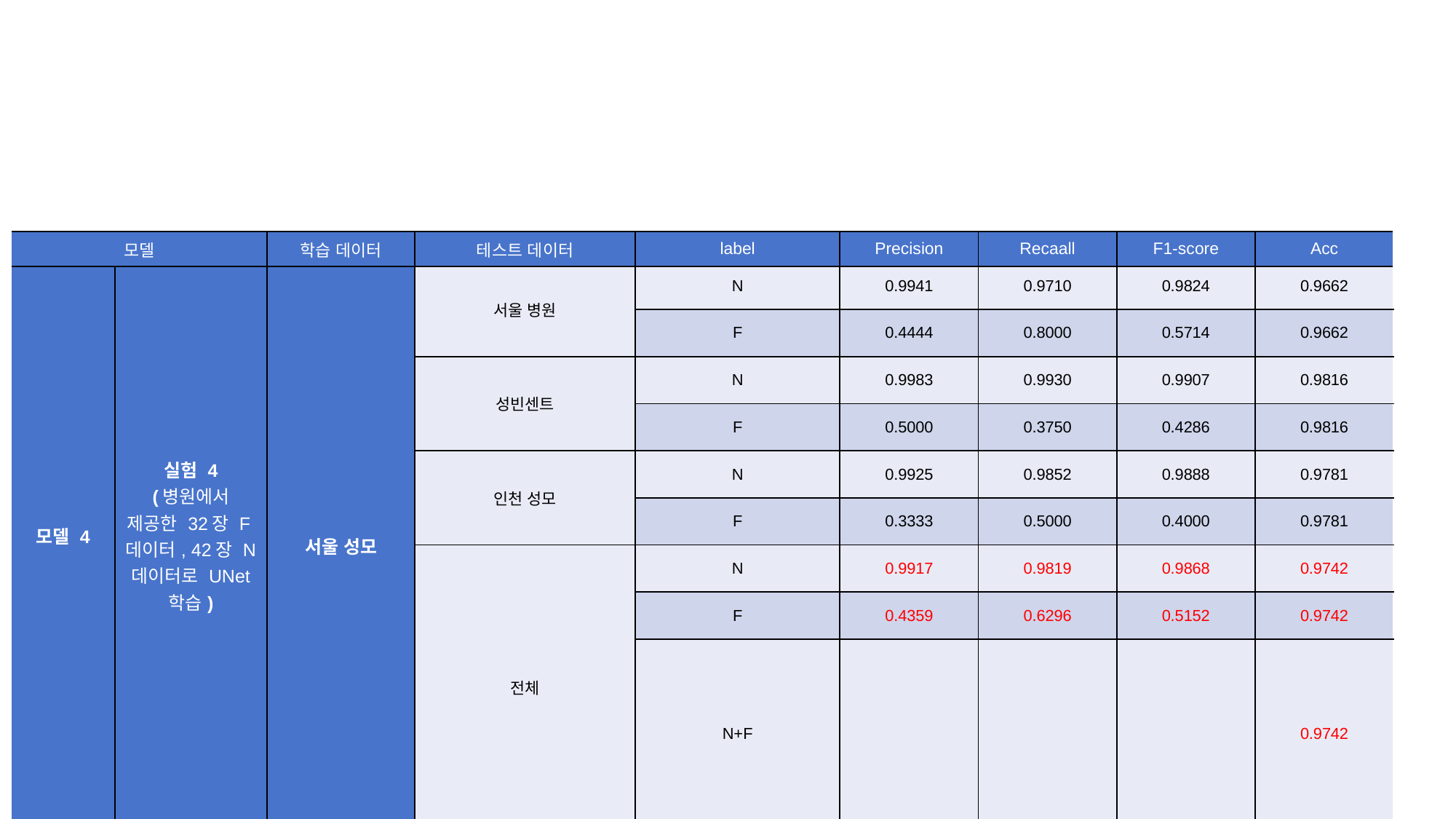

| 모델 | 학습 데이터 | 테스트 데이터 | label | Precision | Recaall | F1-score | Acc |
| --- | --- | --- | --- | --- | --- | --- | --- |
| 모델 4 | 실험 4 (병원에서 제공한 32장 F데이터, 42장 N데이터로 UNet 학습) | 서울 성모 | 서울 병원 | N | 0.9941 | 0.9710 | 0.9824 | 0.9662 |
| --- | --- | --- | --- | --- | --- | --- | --- | --- |
|  |  |  |  | F | 0.4444 | 0.8000 | 0.5714 | 0.9662 |
|  |  |  | 성빈센트 | N | 0.9983 | 0.9930 | 0.9907 | 0.9816 |
|  |  |  |  | F | 0.5000 | 0.3750 | 0.4286 | 0.9816 |
|  |  |  | 인천 성모 | N | 0.9925 | 0.9852 | 0.9888 | 0.9781 |
|  |  |  |  | F | 0.3333 | 0.5000 | 0.4000 | 0.9781 |
|  |  |  | 전체 | N | 0.9917 | 0.9819 | 0.9868 | 0.9742 |
|  |  |  |  | F | 0.4359 | 0.6296 | 0.5152 | 0.9742 |
|  |  |  |  | N+F |  |  |  | 0.9742 |